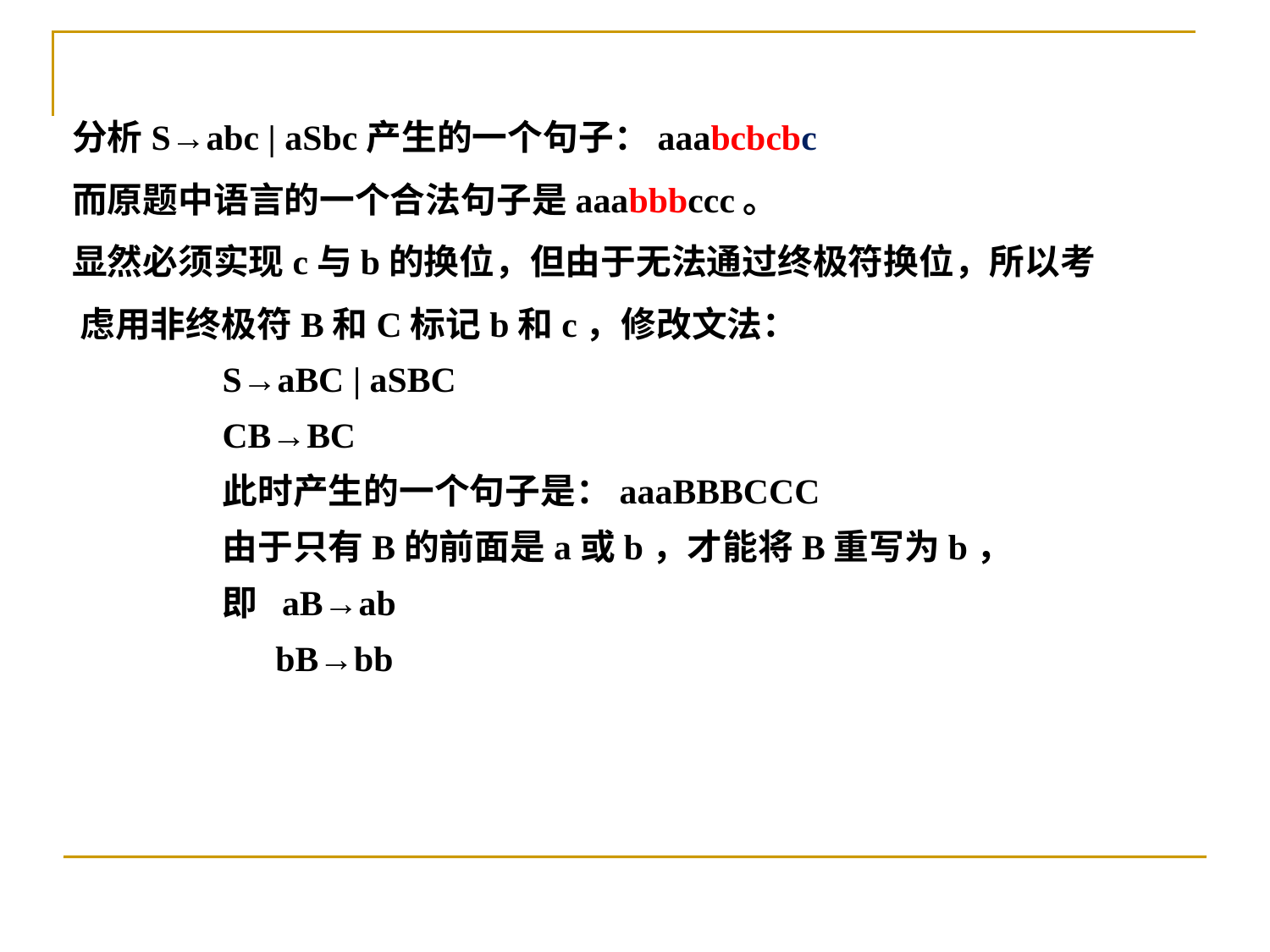

分析S→abc | aSbc产生的一个句子：aaabcbcbc
  而原题中语言的一个合法句子是aaabbbccc。
  显然必须实现c与b的换位，但由于无法通过终极符换位，所以考
   虑用非终极符B和C标记b和c，修改文法：
		S→aBC | aSBC
		CB→BC
		此时产生的一个句子是：aaaBBBCCC
		由于只有B的前面是a或b，才能将B重写为b，
		即  aB→ab
		      bB→bb
58